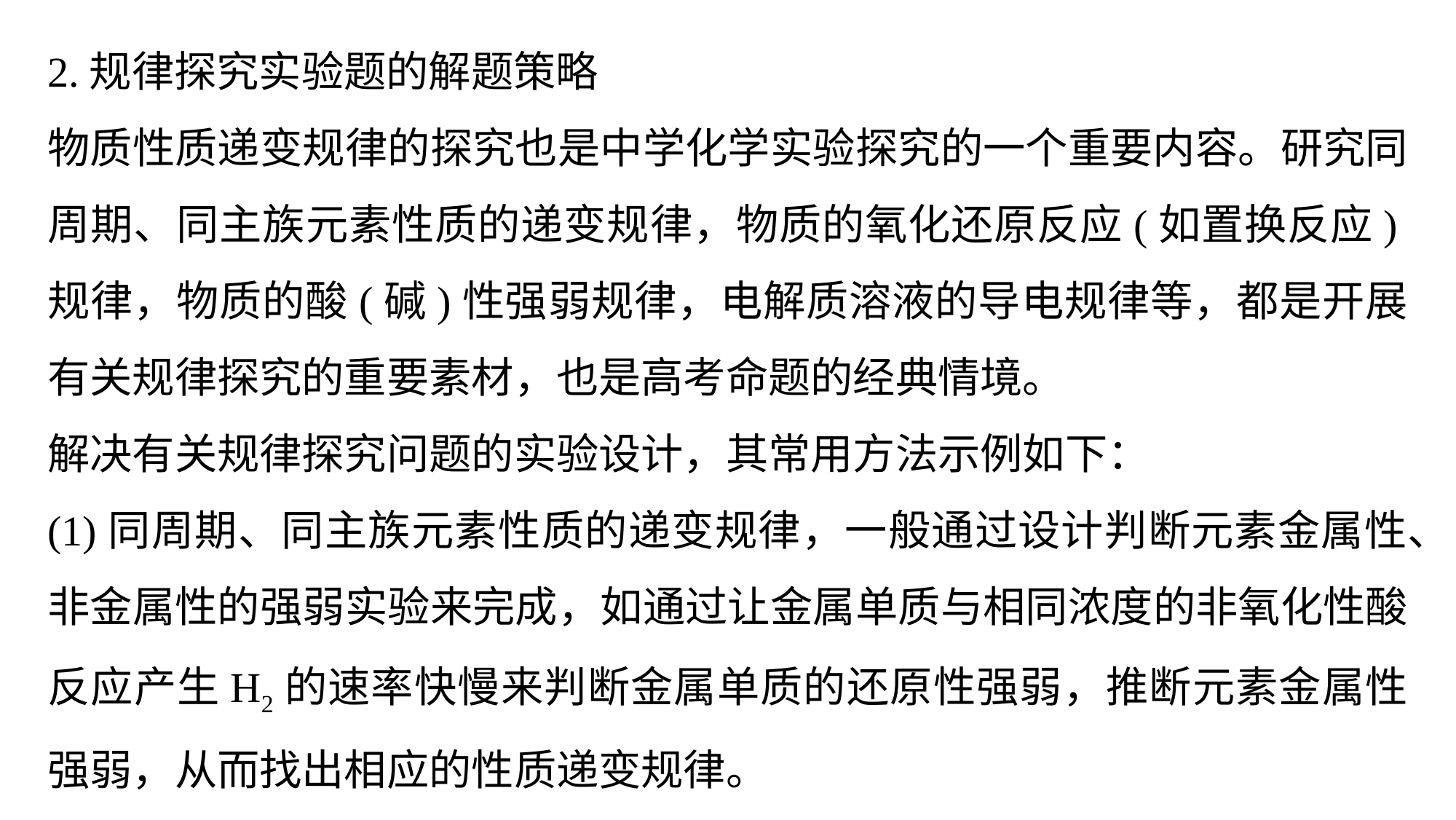

2.规律探究实验题的解题策略
物质性质递变规律的探究也是中学化学实验探究的一个重要内容。研究同周期、同主族元素性质的递变规律，物质的氧化还原反应(如置换反应)规律，物质的酸(碱)性强弱规律，电解质溶液的导电规律等，都是开展有关规律探究的重要素材，也是高考命题的经典情境。
解决有关规律探究问题的实验设计，其常用方法示例如下：
(1)同周期、同主族元素性质的递变规律，一般通过设计判断元素金属性、非金属性的强弱实验来完成，如通过让金属单质与相同浓度的非氧化性酸反应产生H2的速率快慢来判断金属单质的还原性强弱，推断元素金属性强弱，从而找出相应的性质递变规律。